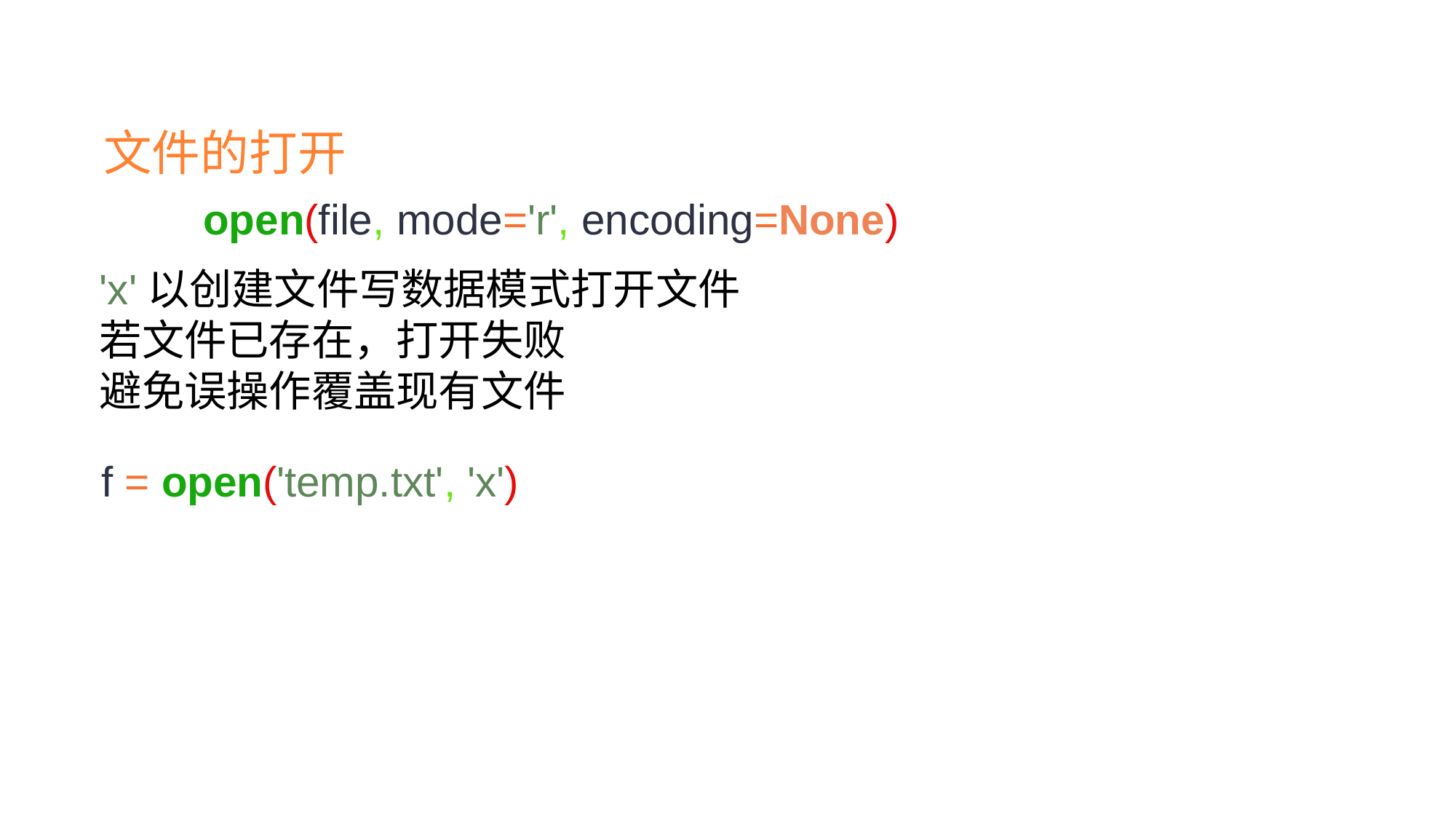

文件的打开
open(file, mode='r', encoding=None)
'x'以创建文件写数据模式打开文件
若文件已存在，打开失败
避免误操作覆盖现有文件
f = open('temp.txt', 'x')